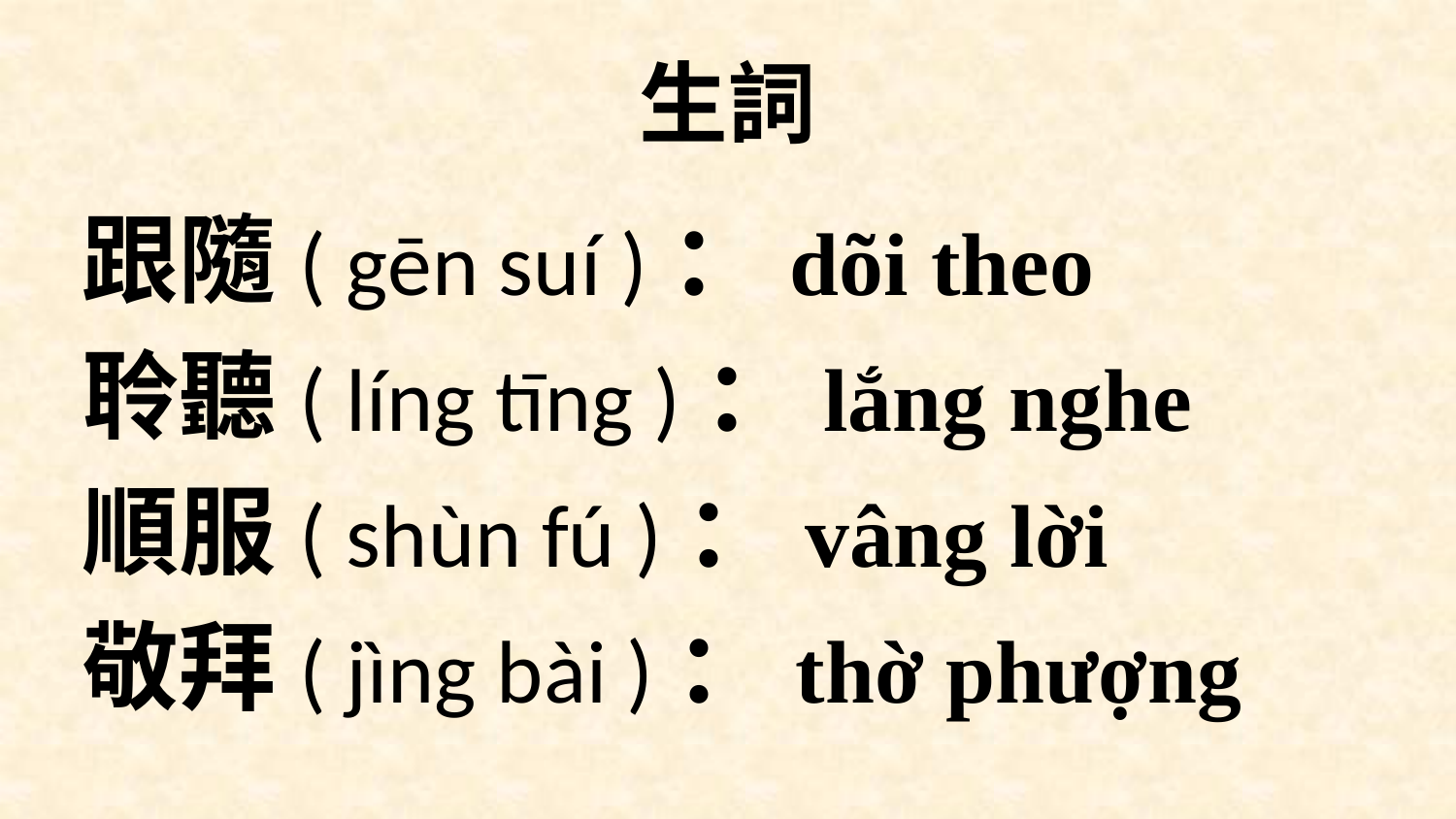

# 生詞
  跟隨( gēn suí )：dõi theo
  聆聽( líng tīng )：lắng nghe
  順服( shùn fú )：vâng lời
  敬拜( jìng bài )：thờ phượng